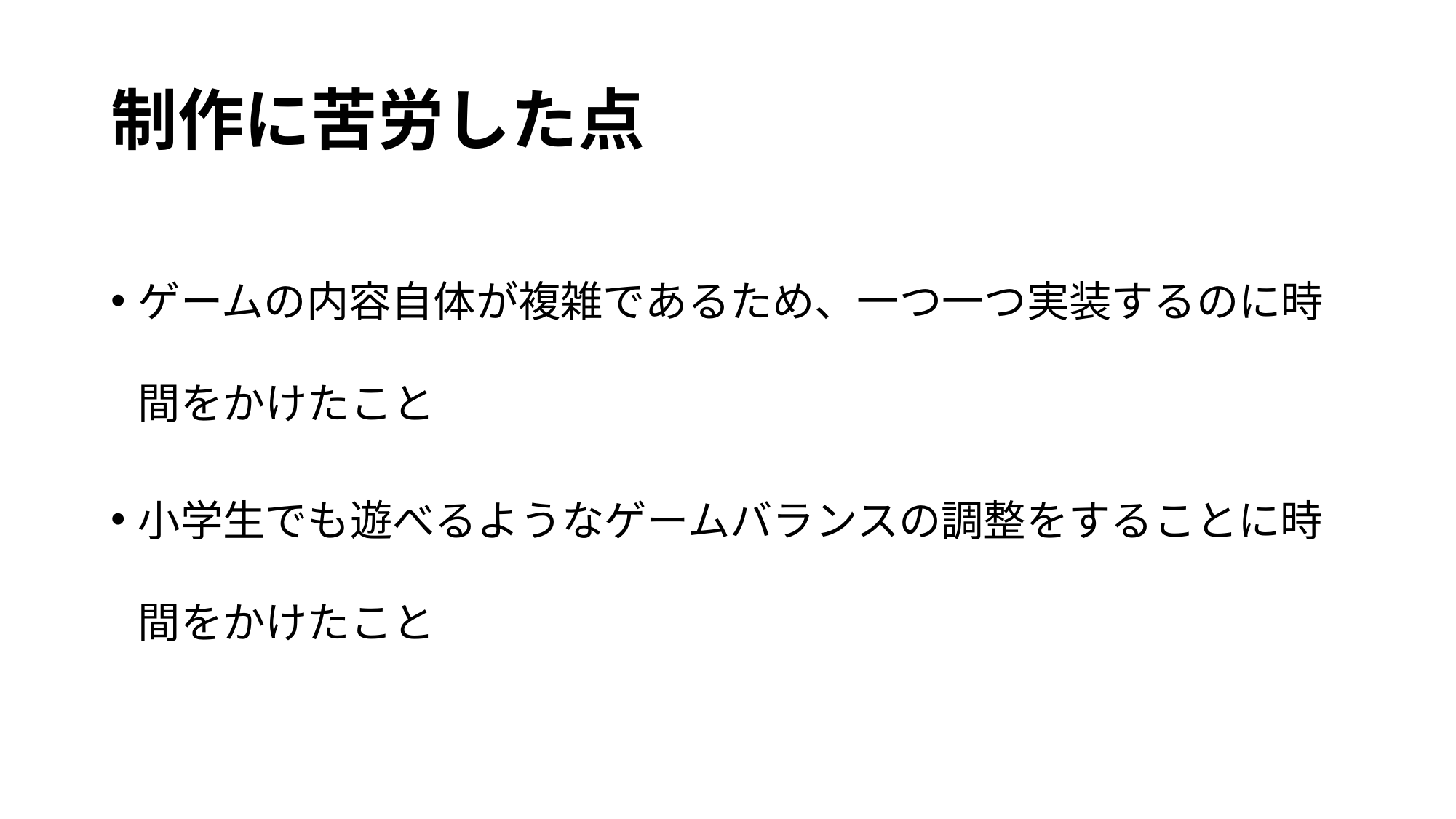

# 制作に苦労した点
ゲームの内容自体が複雑であるため、一つ一つ実装するのに時間をかけたこと
小学生でも遊べるようなゲームバランスの調整をすることに時間をかけたこと